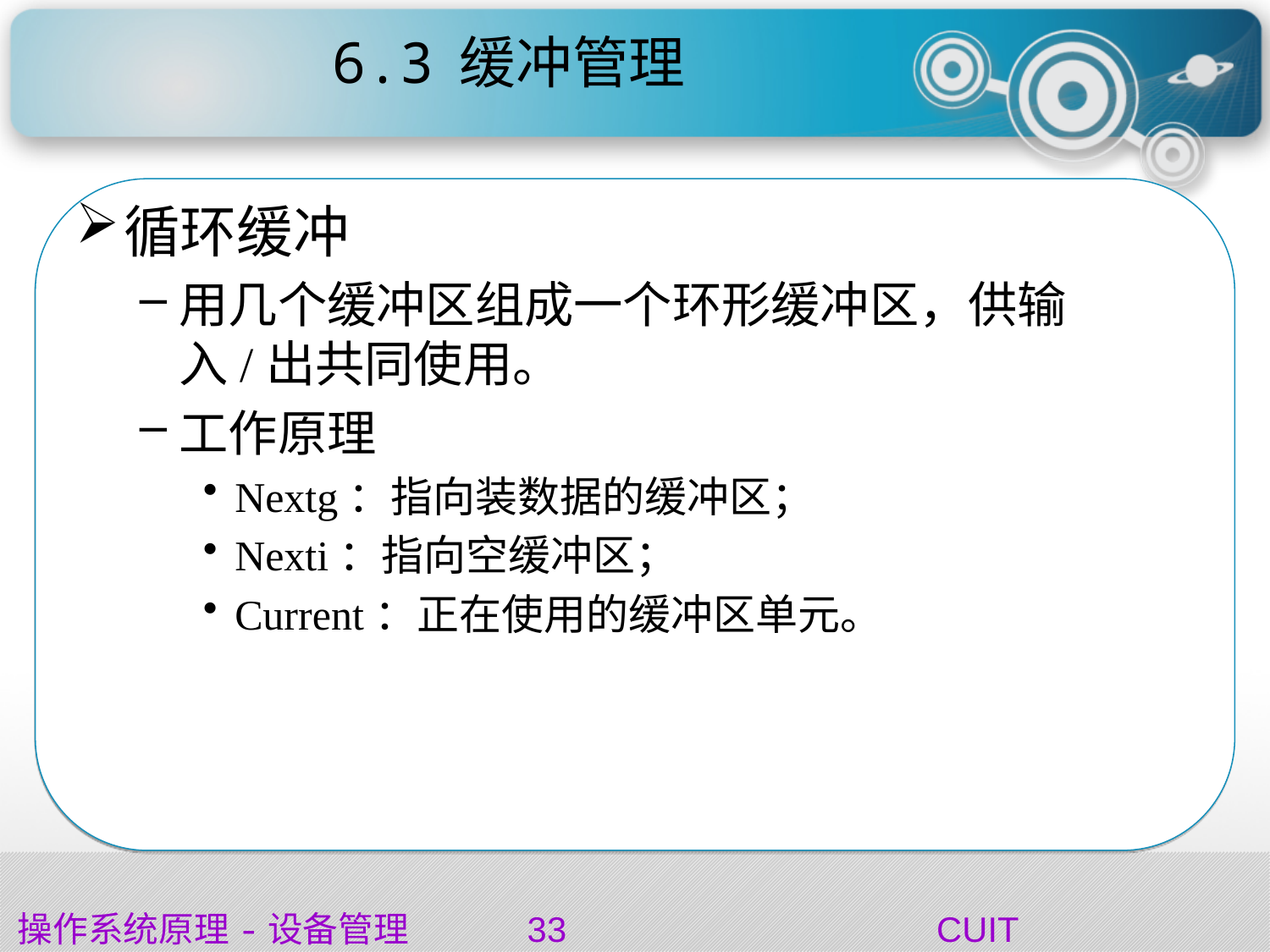

# 6.3	缓冲管理
循环缓冲
用几个缓冲区组成一个环形缓冲区，供输入/出共同使用。
工作原理
Nextg：指向装数据的缓冲区；
Nexti：指向空缓冲区；
Current：正在使用的缓冲区单元。